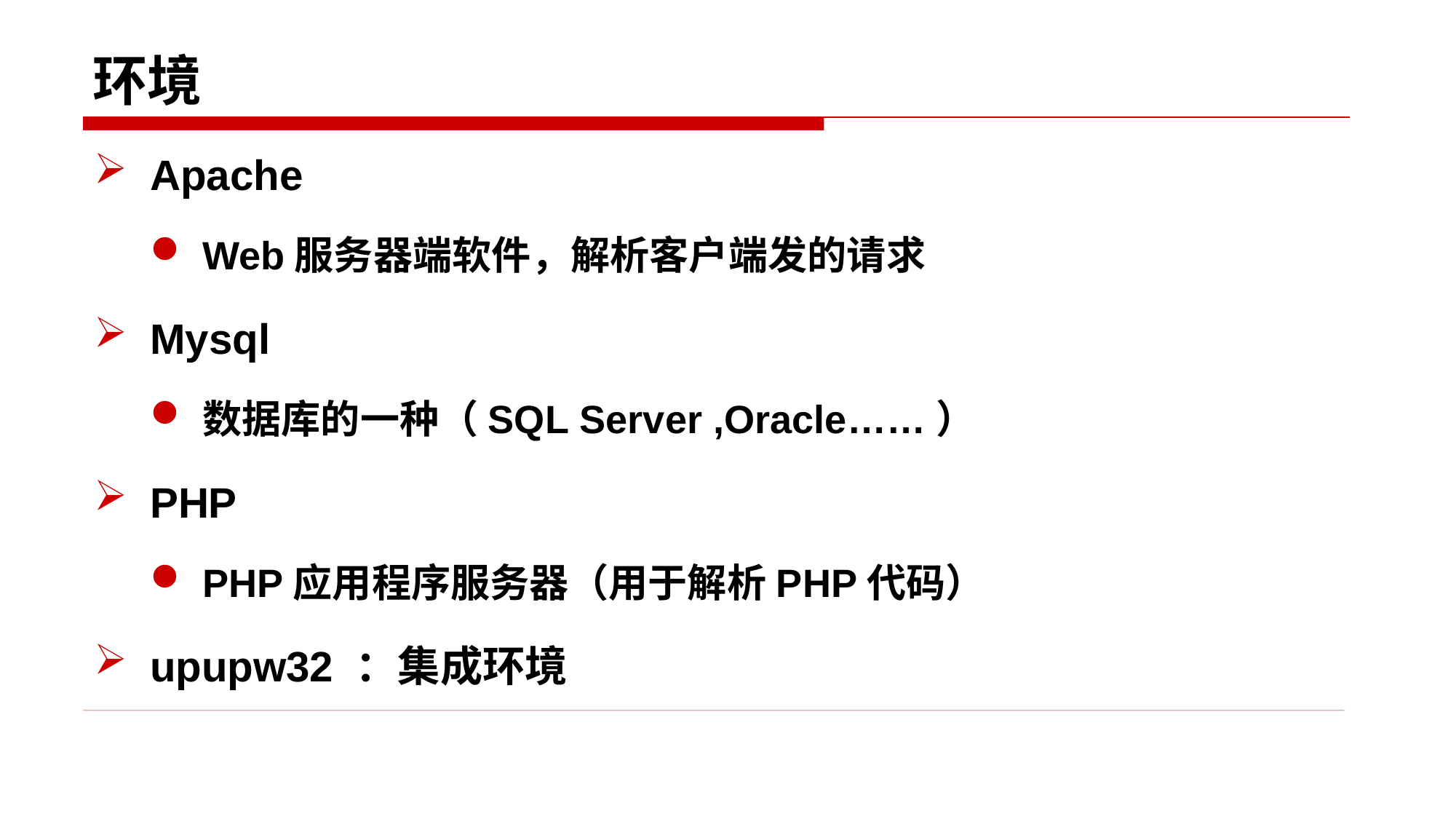

# 环境
Apache
Web服务器端软件，解析客户端发的请求
Mysql
数据库的一种（SQL Server ,Oracle……）
PHP
PHP应用程序服务器（用于解析PHP代码）
upupw32 ：集成环境